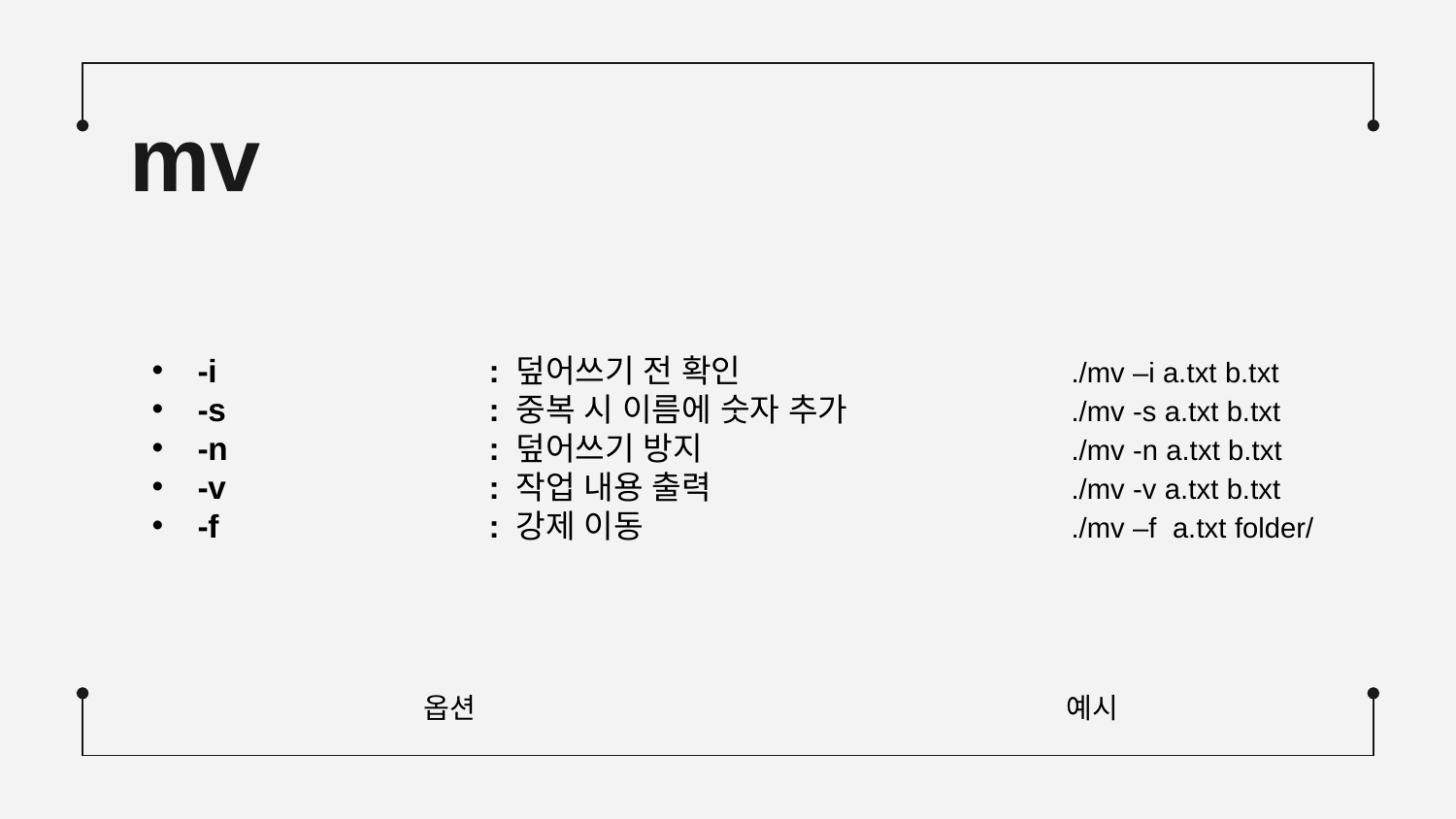

# mv
-i		: 덮어쓰기 전 확인			./mv –i a.txt b.txt
-s		: 중복 시 이름에 숫자 추가		./mv -s a.txt b.txt
-n		: 덮어쓰기 방지			./mv -n a.txt b.txt
-v		: 작업 내용 출력			./mv -v a.txt b.txt
-f		: 강제 이동			./mv –f  a.txt folder/
예시
옵션